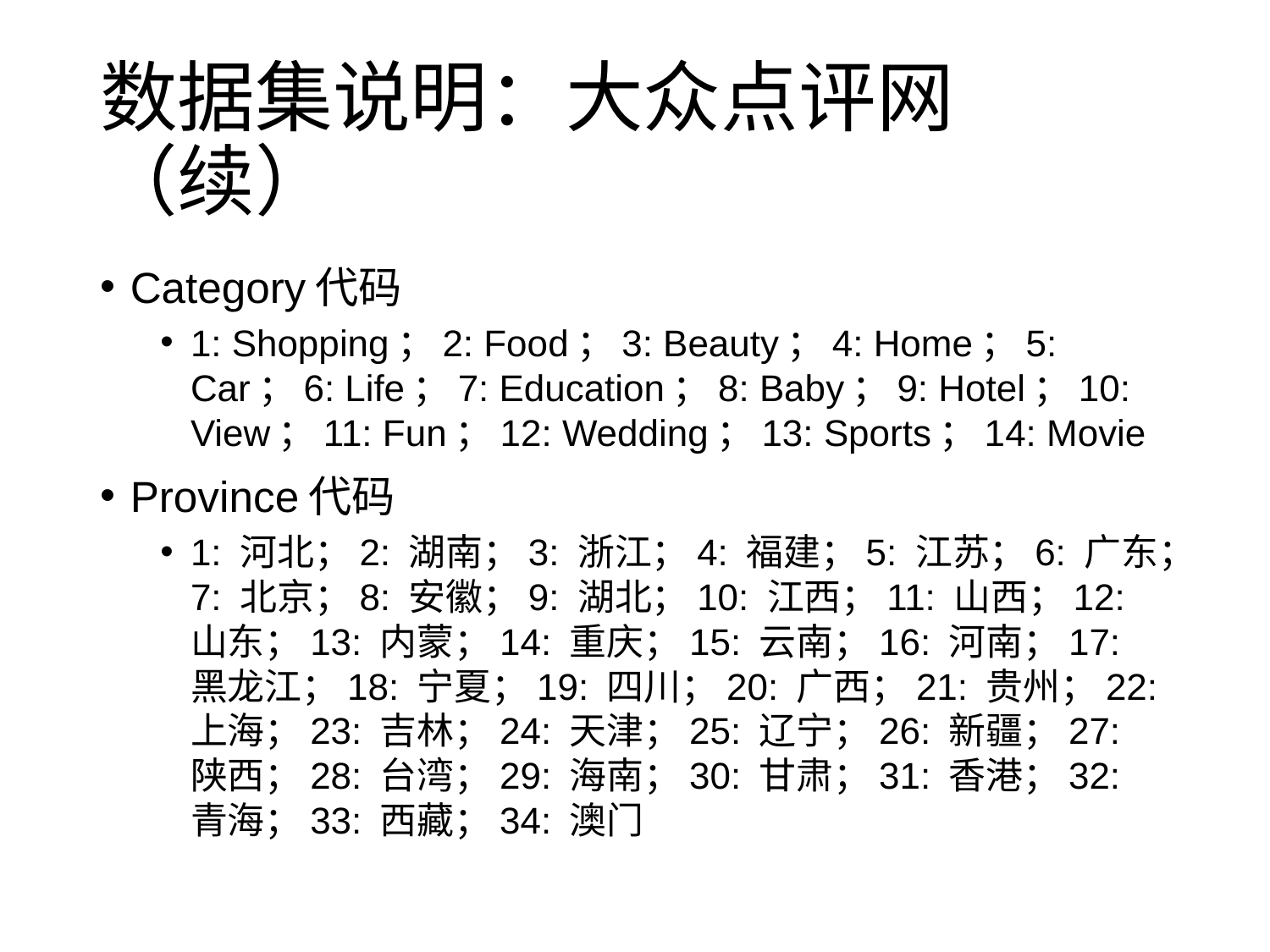

# 数据集说明：大众点评网（续）
Category代码
1: Shopping；2: Food；3: Beauty；4: Home；5: Car；6: Life；7: Education；8: Baby；9: Hotel；10: View；11: Fun；12: Wedding；13: Sports；14: Movie
Province代码
1: 河北；2: 湖南；3: 浙江；4: 福建；5: 江苏；6: 广东；7: 北京；8: 安徽；9: 湖北；10: 江西；11: 山西；12: 山东；13: 内蒙；14: 重庆；15: 云南；16: 河南；17: 黑龙江；18: 宁夏；19: 四川；20: 广西；21: 贵州；22: 上海；23: 吉林；24: 天津；25: 辽宁；26: 新疆；27: 陕西；28: 台湾；29: 海南；30: 甘肃；31: 香港；32: 青海；33: 西藏；34: 澳门